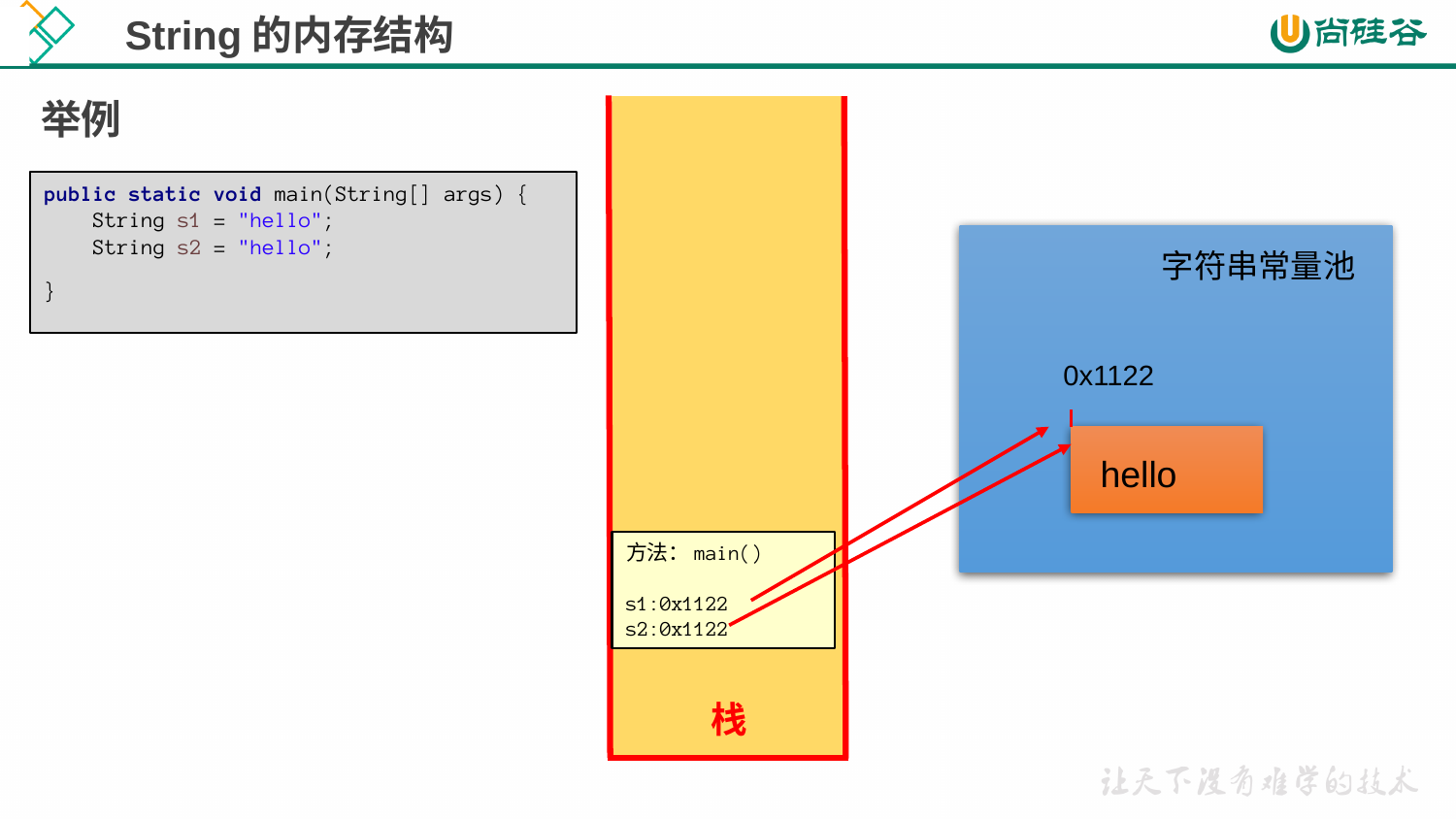

String的内存结构

举例

栈
public static void main(String[] args) {
    String s1 = "hello";
    String s2 = "hello";
}

字符串常量池
0x1122

hello
方法：main()

s1:0x1122
s2:0x1122